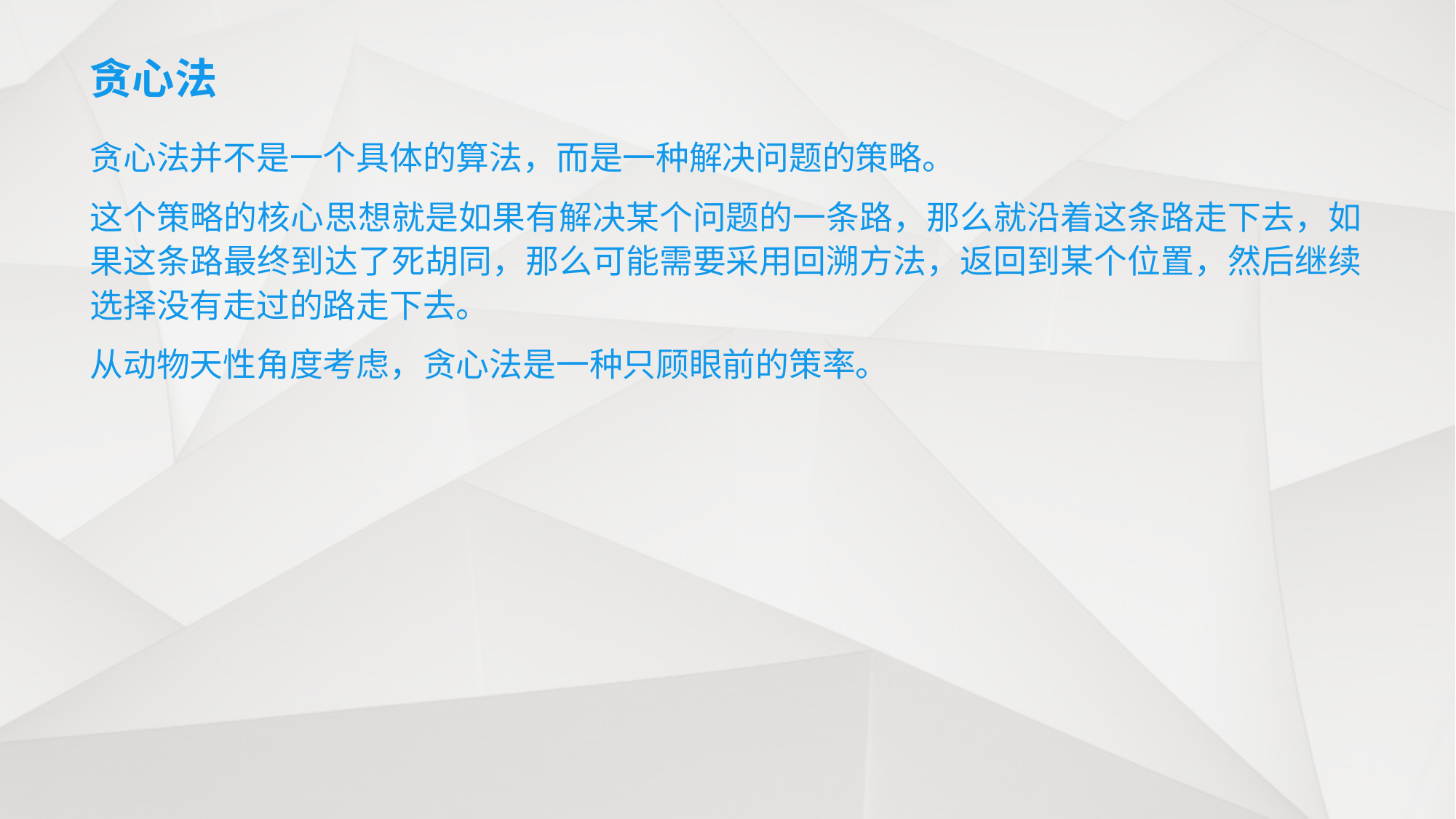

# 贪心法
贪心法并不是一个具体的算法，而是一种解决问题的策略。
这个策略的核心思想就是如果有解决某个问题的一条路，那么就沿着这条路走下去，如果这条路最终到达了死胡同，那么可能需要采用回溯方法，返回到某个位置，然后继续选择没有走过的路走下去。
从动物天性角度考虑，贪心法是一种只顾眼前的策率。